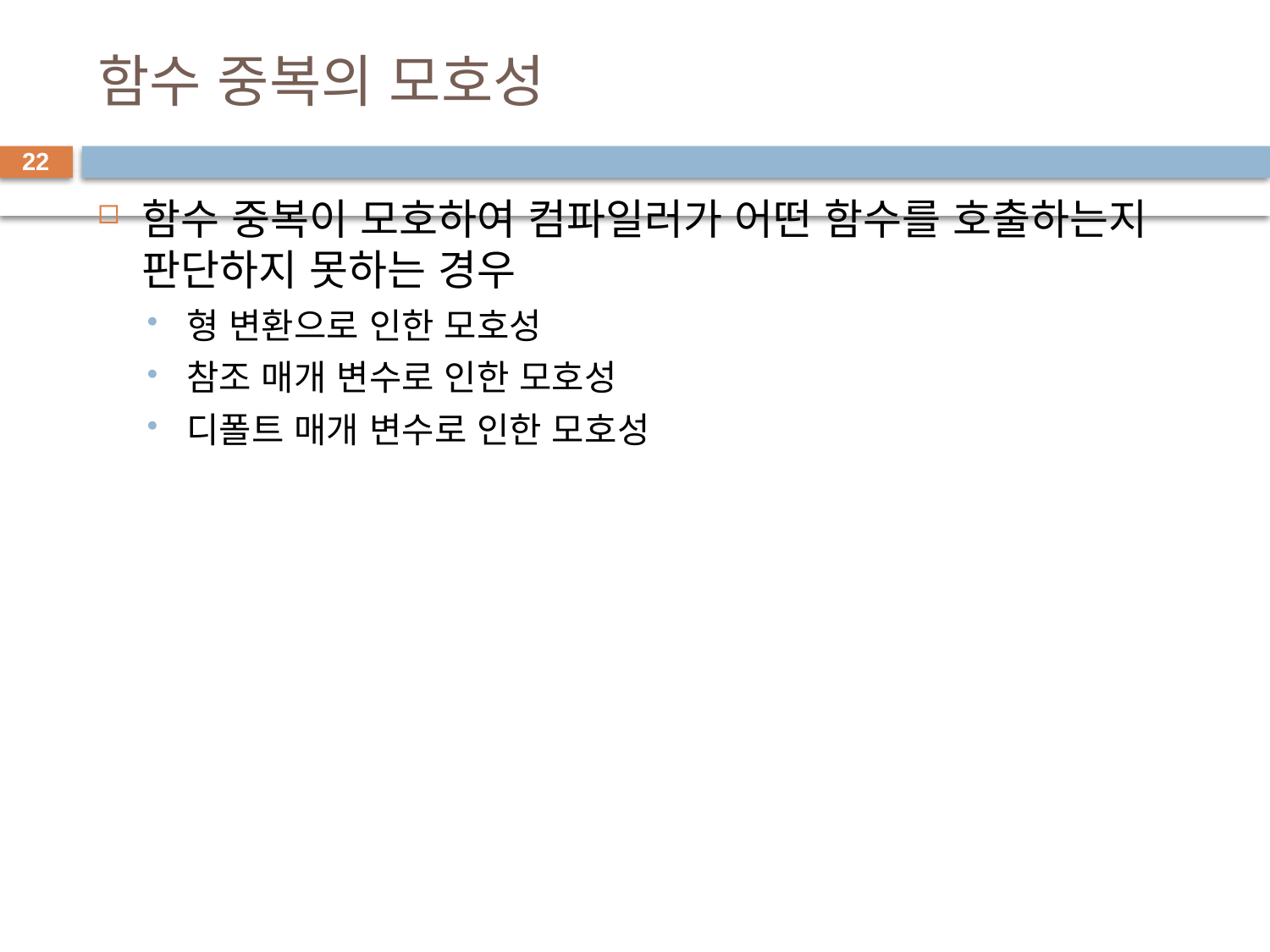

# 함수 중복의 모호성
22
함수 중복이 모호하여 컴파일러가 어떤 함수를 호출하는지 판단하지 못하는 경우
형 변환으로 인한 모호성
참조 매개 변수로 인한 모호성
디폴트 매개 변수로 인한 모호성